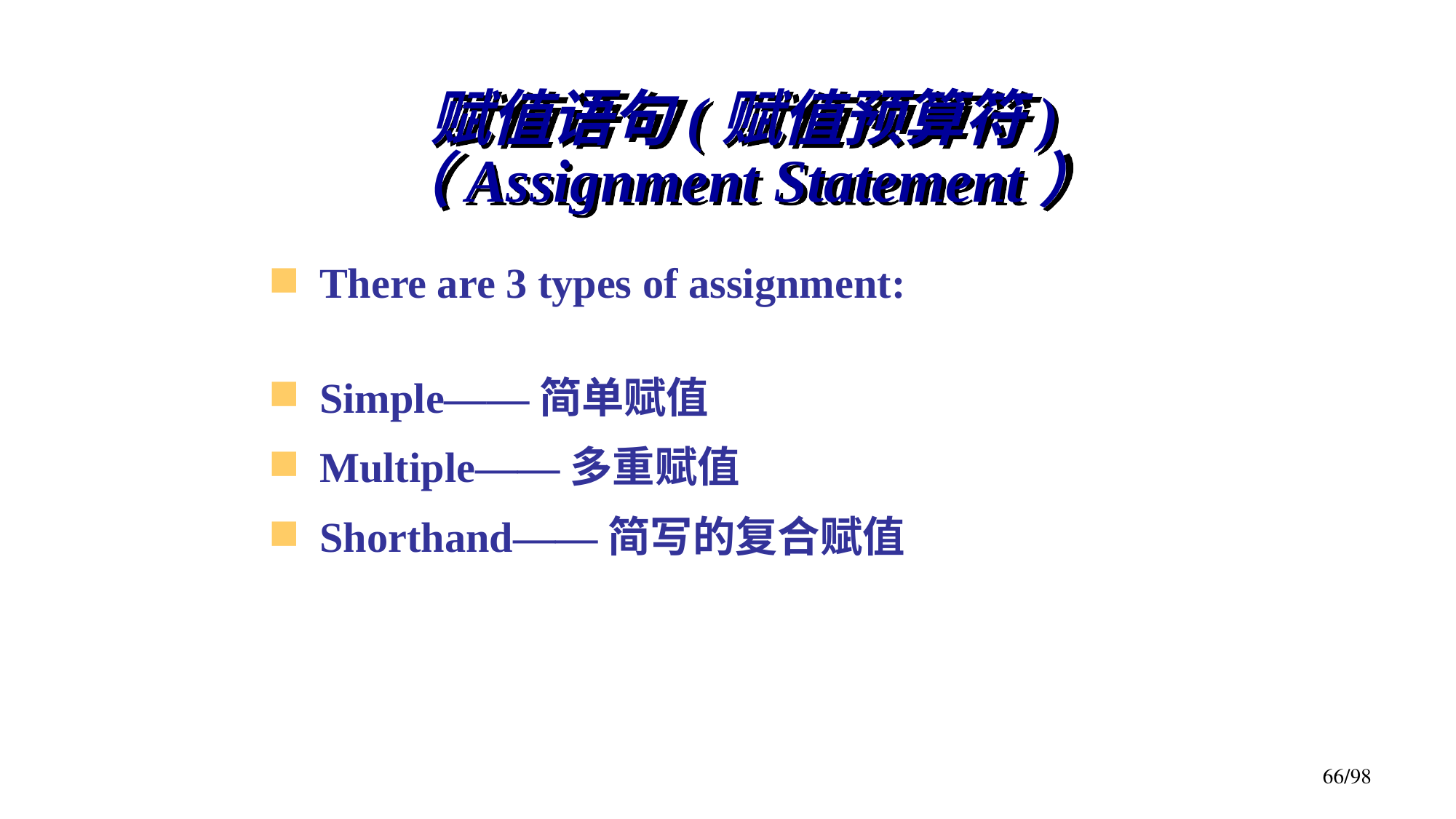

# 赋值语句(赋值预算符) （Assignment Statement）
There are 3 types of assignment:

Simple——简单赋值
Multiple——多重赋值
Shorthand——简写的复合赋值